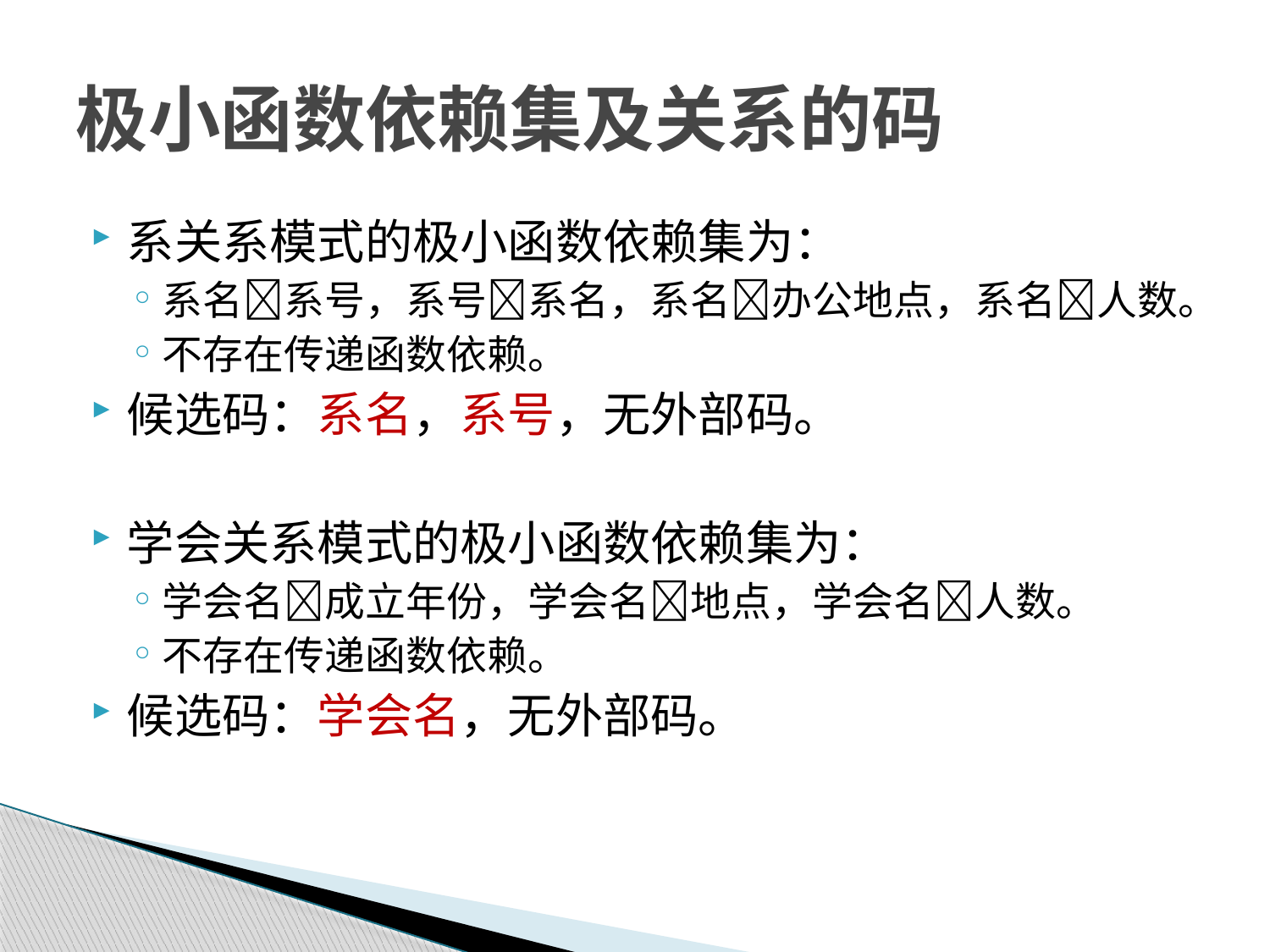

# 极小函数依赖集及关系的码
系关系模式的极小函数依赖集为：
系名→系号，系号→系名，系名→办公地点，系名→人数。
不存在传递函数依赖。
候选码：系名，系号，无外部码。

学会关系模式的极小函数依赖集为：
学会名→成立年份，学会名→地点，学会名→人数。
不存在传递函数依赖。
候选码：学会名，无外部码。